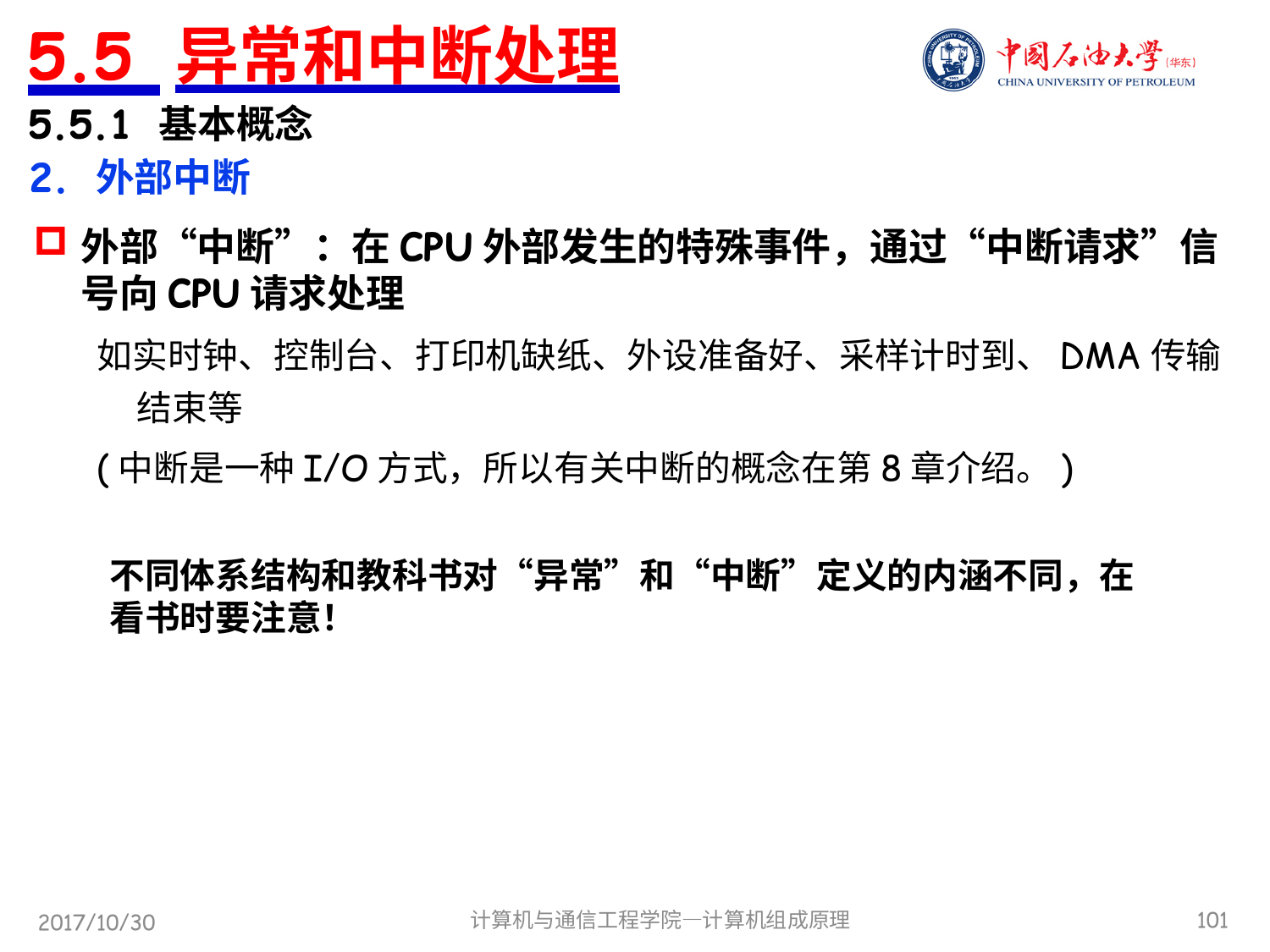

# 5.5 异常和中断处理
5.5.1 基本概念

2. 外部中断
外部“中断”：在CPU外部发生的特殊事件，通过“中断请求”信号向CPU请求处理
如实时钟、控制台、打印机缺纸、外设准备好、采样计时到、DMA传输结束等
(中断是一种I/O方式，所以有关中断的概念在第8章介绍。)
不同体系结构和教科书对“异常”和“中断”定义的内涵不同，在看书时要注意！
计算机与通信工程学院—计算机组成原理
101
2017/10/30